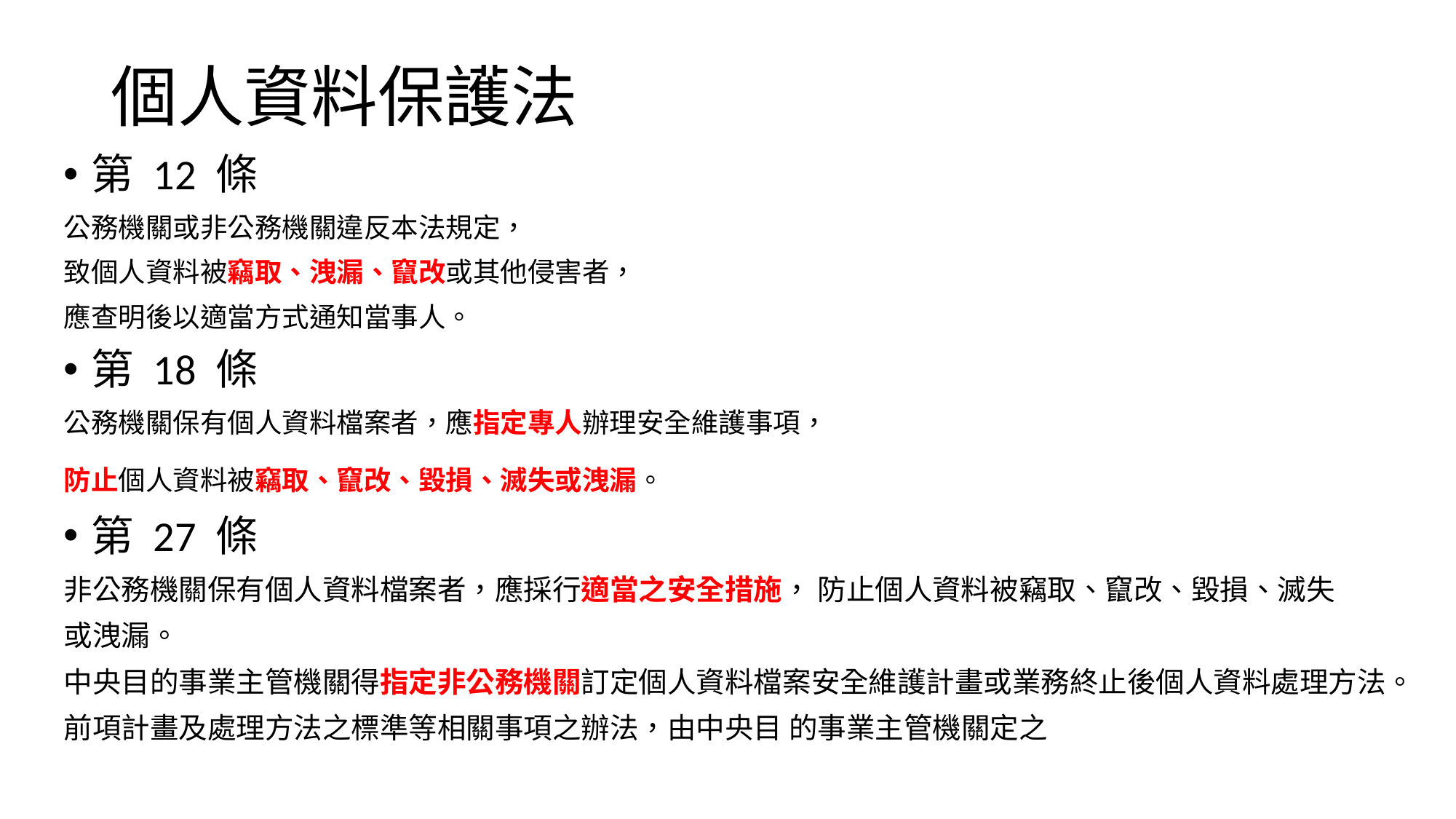

# 個人資料保護法
第 12 條
公務機關或非公務機關違反本法規定，
致個人資料被竊取、洩漏、竄改或其他侵害者，
應查明後以適當方式通知當事人。
第 18 條
公務機關保有個人資料檔案者，應指定專人辦理安全維護事項，
防止個人資料被竊取、竄改、毀損、滅失或洩漏。
第 27 條
非公務機關保有個人資料檔案者，應採行適當之安全措施， 防止個人資料被竊取、竄改、毀損、滅失
或洩漏。
中央目的事業主管機關得指定非公務機關訂定個人資料檔案安全維護計畫或業務終止後個人資料處理方法。
前項計畫及處理方法之標準等相關事項之辦法，由中央目 的事業主管機關定之